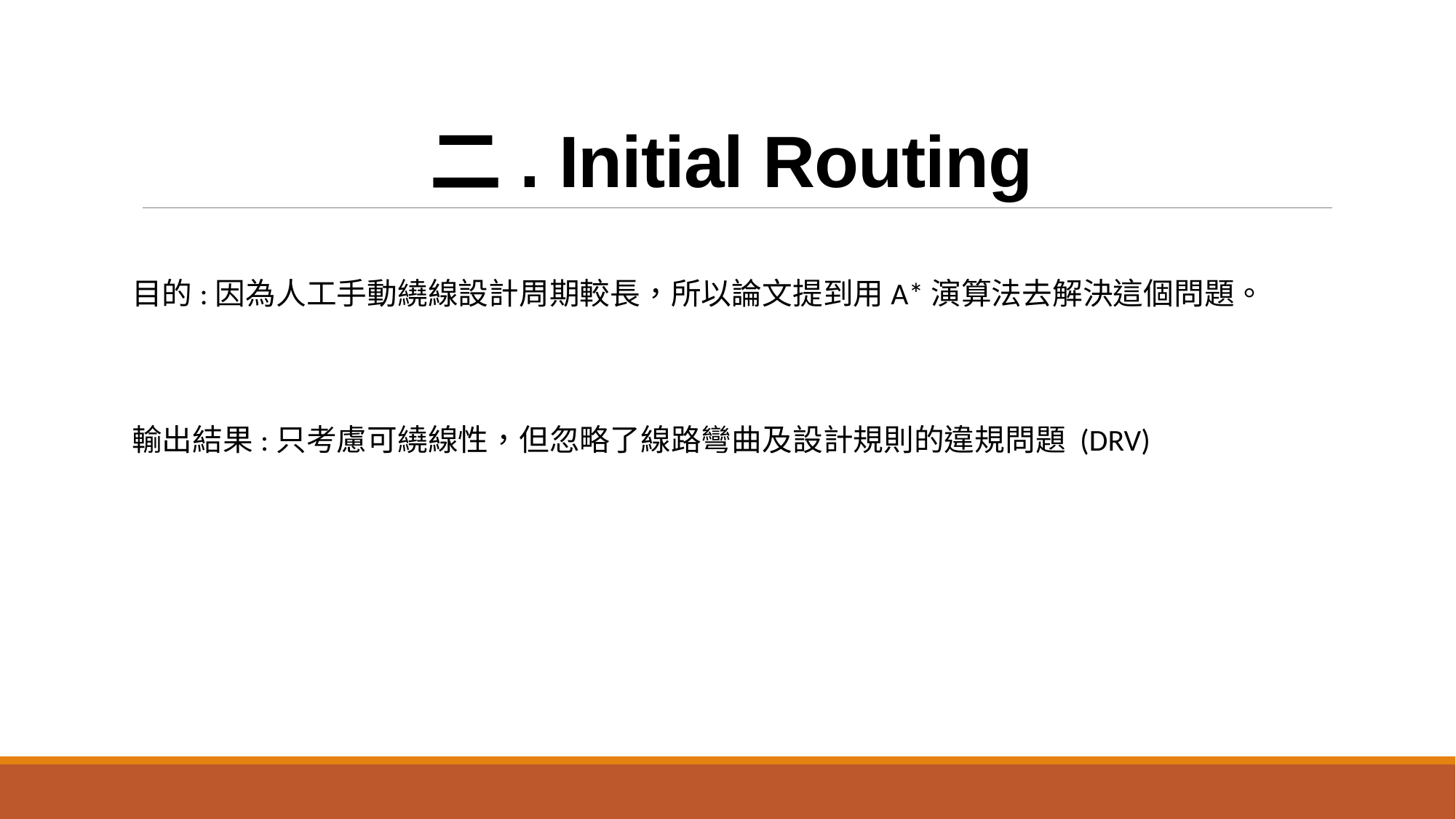

# 二. Initial Routing
目的:因為人工手動繞線設計周期較長，所以論文提到用A*演算法去解決這個問題。

輸出結果:只考慮可繞線性，但忽略了線路彎曲及設計規則的違規問題 (DRV)